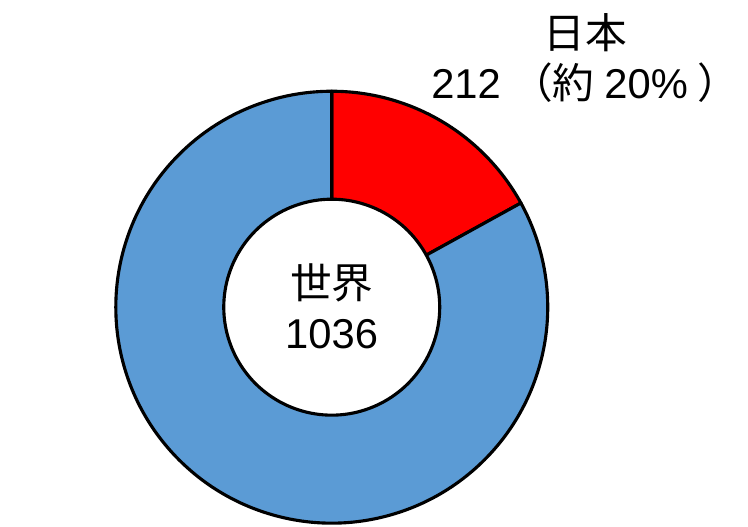

日本
212（約20%）

### Chart

| Category |  |
|---|---|
世界
1036